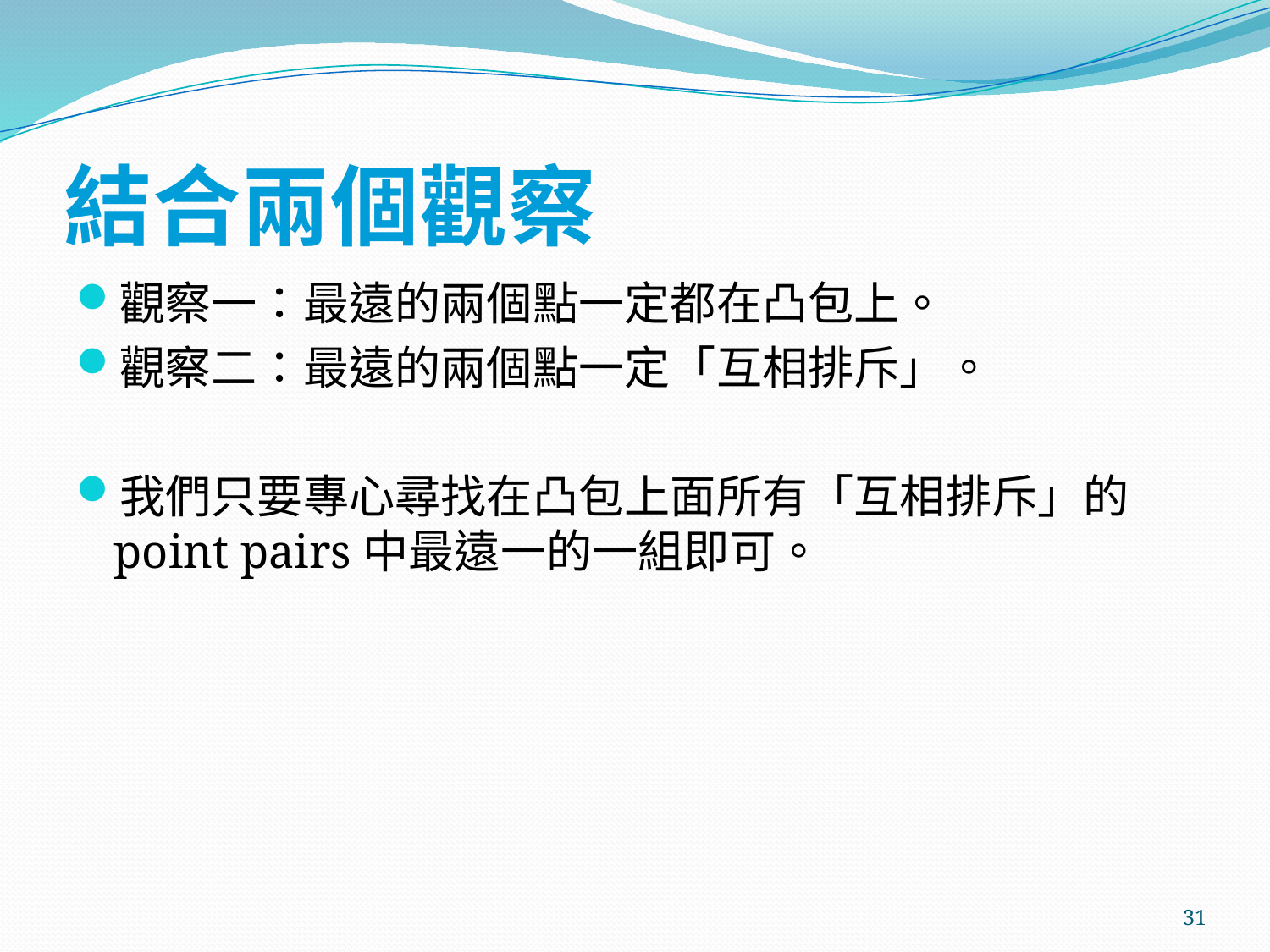

# 結合兩個觀察
觀察一：最遠的兩個點一定都在凸包上。
觀察二：最遠的兩個點一定「互相排斥」。

我們只要專心尋找在凸包上面所有「互相排斥」的point pairs中最遠一的一組即可。
31